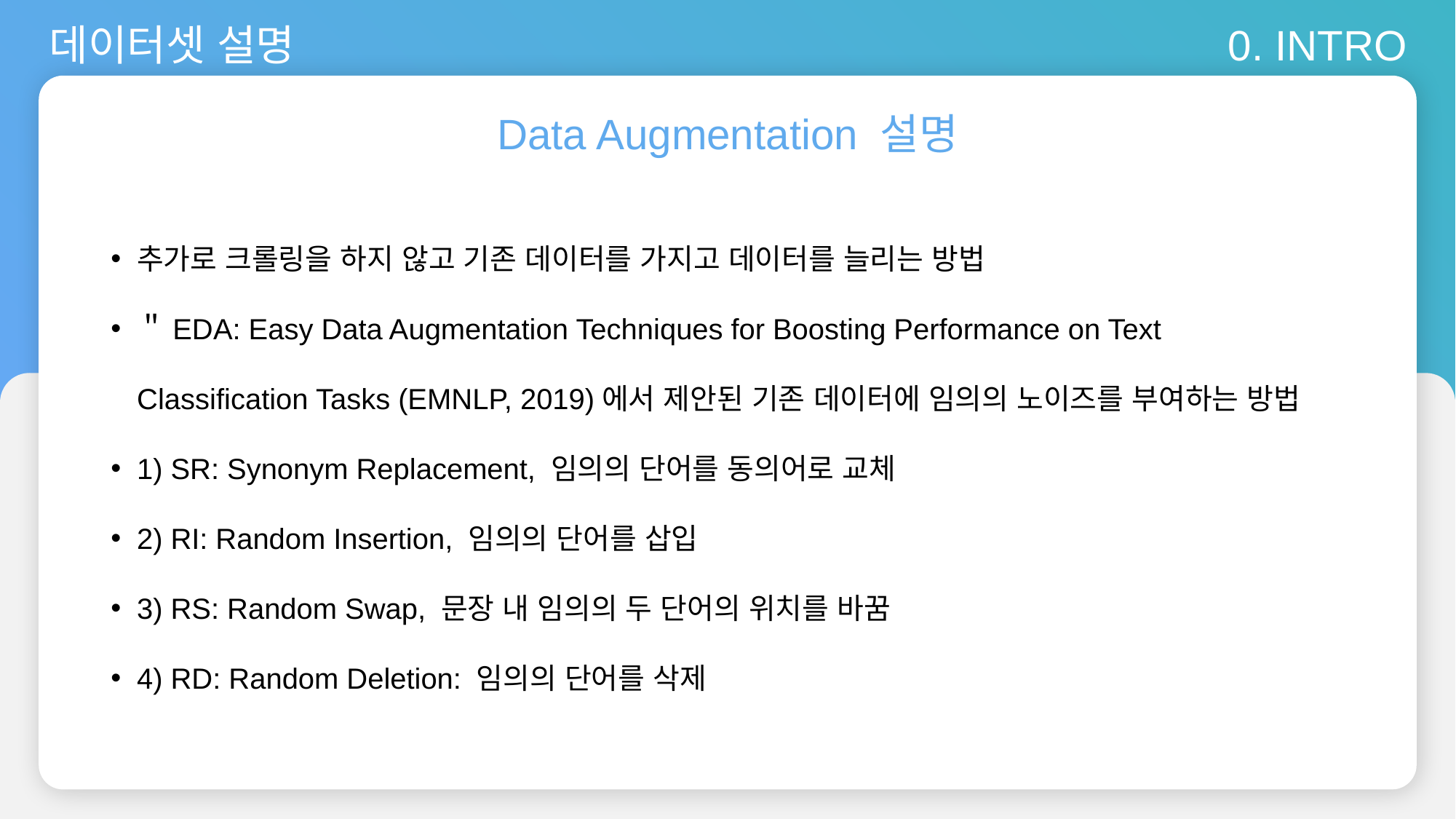

0. INTRO
데이터셋 설명

Data Augmentation 설명

추가로 크롤링을 하지 않고 기존 데이터를 가지고 데이터를 늘리는 방법
＂EDA: Easy Data Augmentation Techniques for Boosting Performance on Text Classification Tasks (EMNLP, 2019)에서 제안된 기존 데이터에 임의의 노이즈를 부여하는 방법
1) SR: Synonym Replacement, 임의의 단어를 동의어로 교체
2) RI: Random Insertion, 임의의 단어를 삽입
3) RS: Random Swap, 문장 내 임의의 두 단어의 위치를 바꿈
4) RD: Random Deletion: 임의의 단어를 삭제